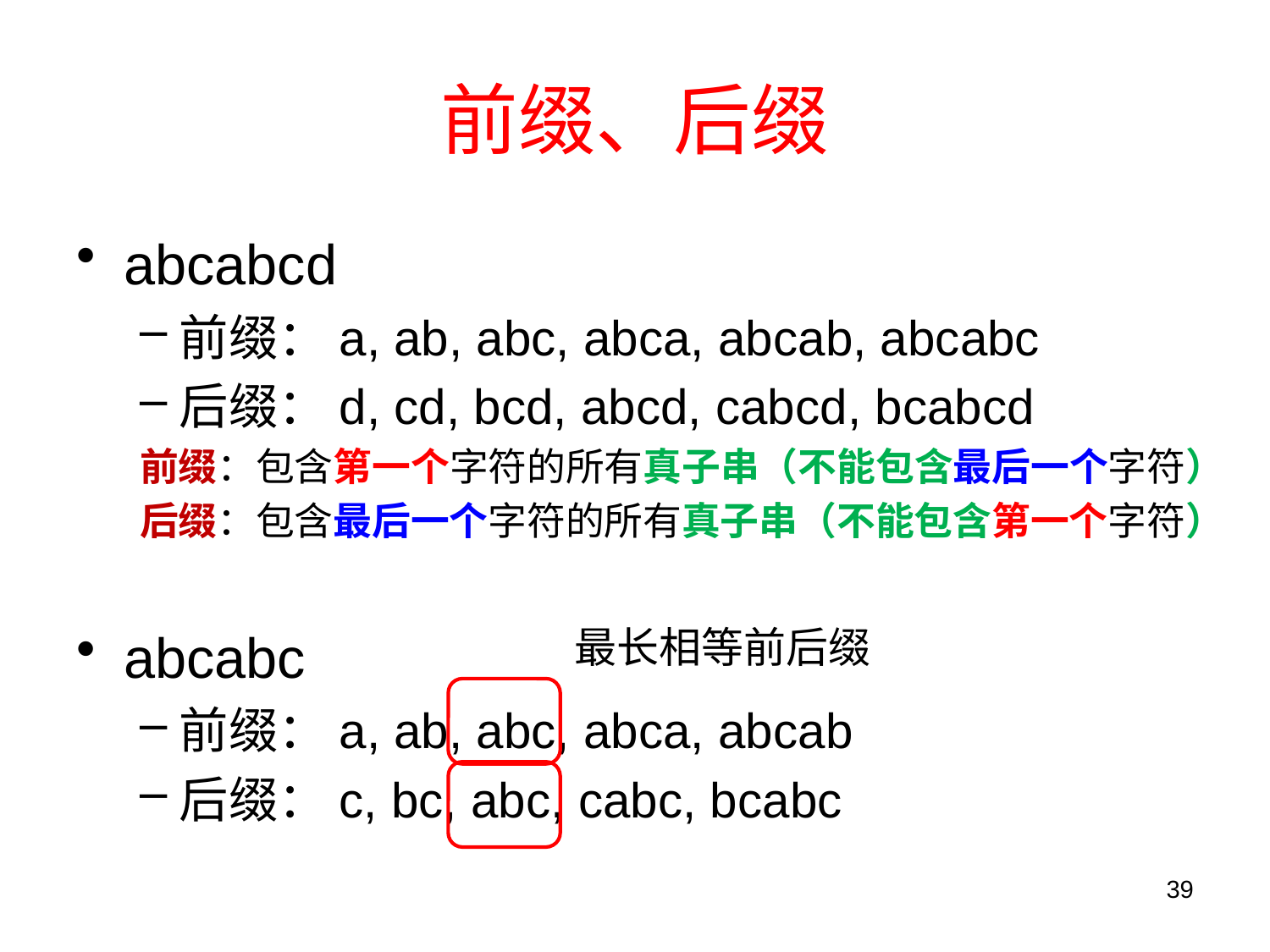

# 前缀、后缀
abcabcd
前缀：a, ab, abc, abca, abcab, abcabc
后缀：d, cd, bcd, abcd, cabcd, bcabcd
前缀：包含第一个字符的所有真子串（不能包含最后一个字符）
后缀：包含最后一个字符的所有真子串（不能包含第一个字符）

abcabc
前缀：a, ab, abc, abca, abcab
后缀：c, bc, abc, cabc, bcabc
最长相等前后缀

39